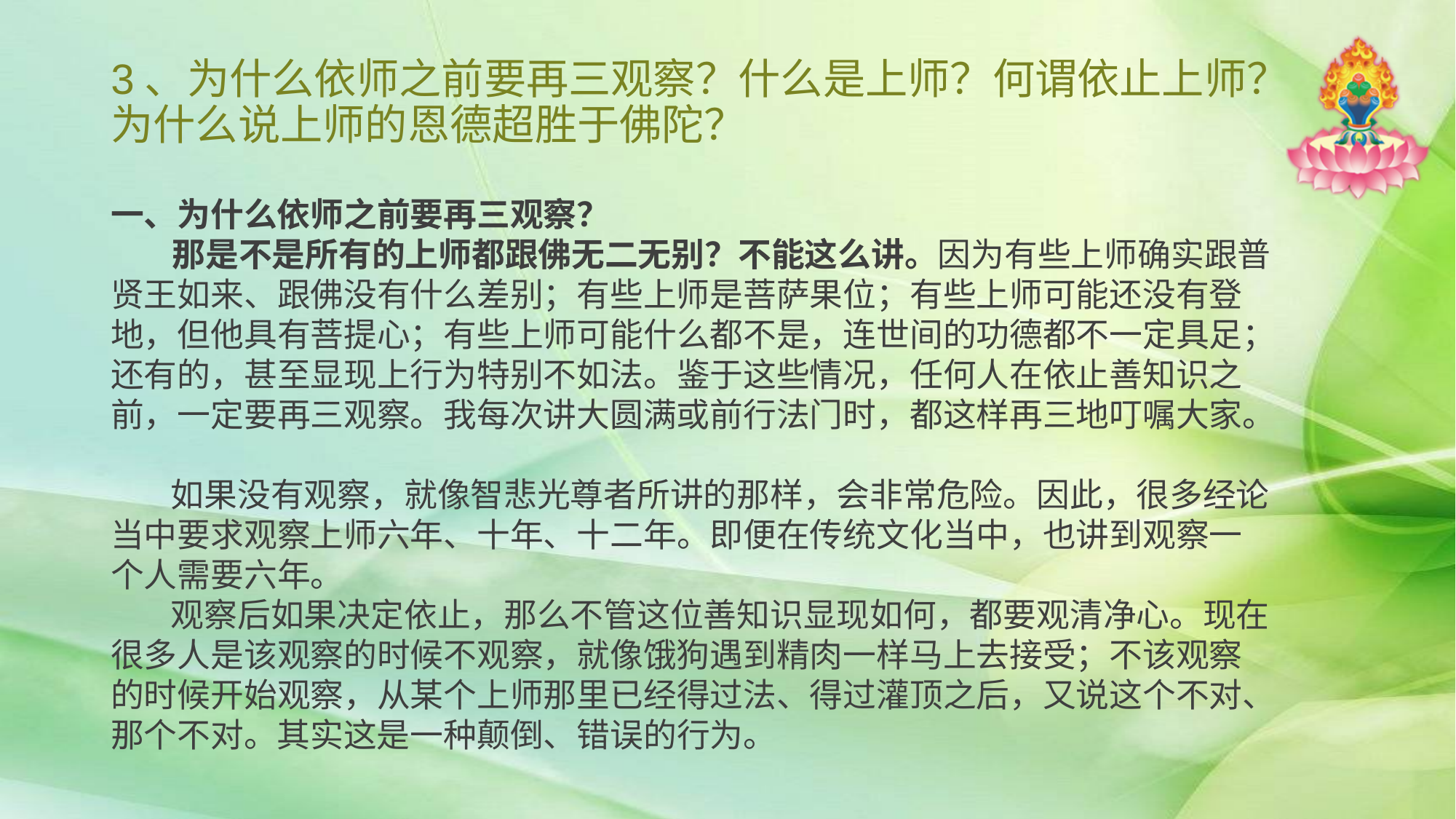

# 3、为什么依师之前要再三观察？什么是上师？何谓依止上师？为什么说上师的恩德超胜于佛陀？
一、为什么依师之前要再三观察？
       那是不是所有的上师都跟佛无二无别？不能这么讲。因为有些上师确实跟普贤王如来、跟佛没有什么差别；有些上师是菩萨果位；有些上师可能还没有登地，但他具有菩提心；有些上师可能什么都不是，连世间的功德都不一定具足；还有的，甚至显现上行为特别不如法。鉴于这些情况，任何人在依止善知识之前，一定要再三观察。我每次讲大圆满或前行法门时，都这样再三地叮嘱大家。
       如果没有观察，就像智悲光尊者所讲的那样，会非常危险。因此，很多经论当中要求观察上师六年、十年、十二年。即便在传统文化当中，也讲到观察一个人需要六年。
       观察后如果决定依止，那么不管这位善知识显现如何，都要观清净心。现在很多人是该观察的时候不观察，就像饿狗遇到精肉一样马上去接受；不该观察的时候开始观察，从某个上师那里已经得过法、得过灌顶之后，又说这个不对、那个不对。其实这是一种颠倒、错误的行为。